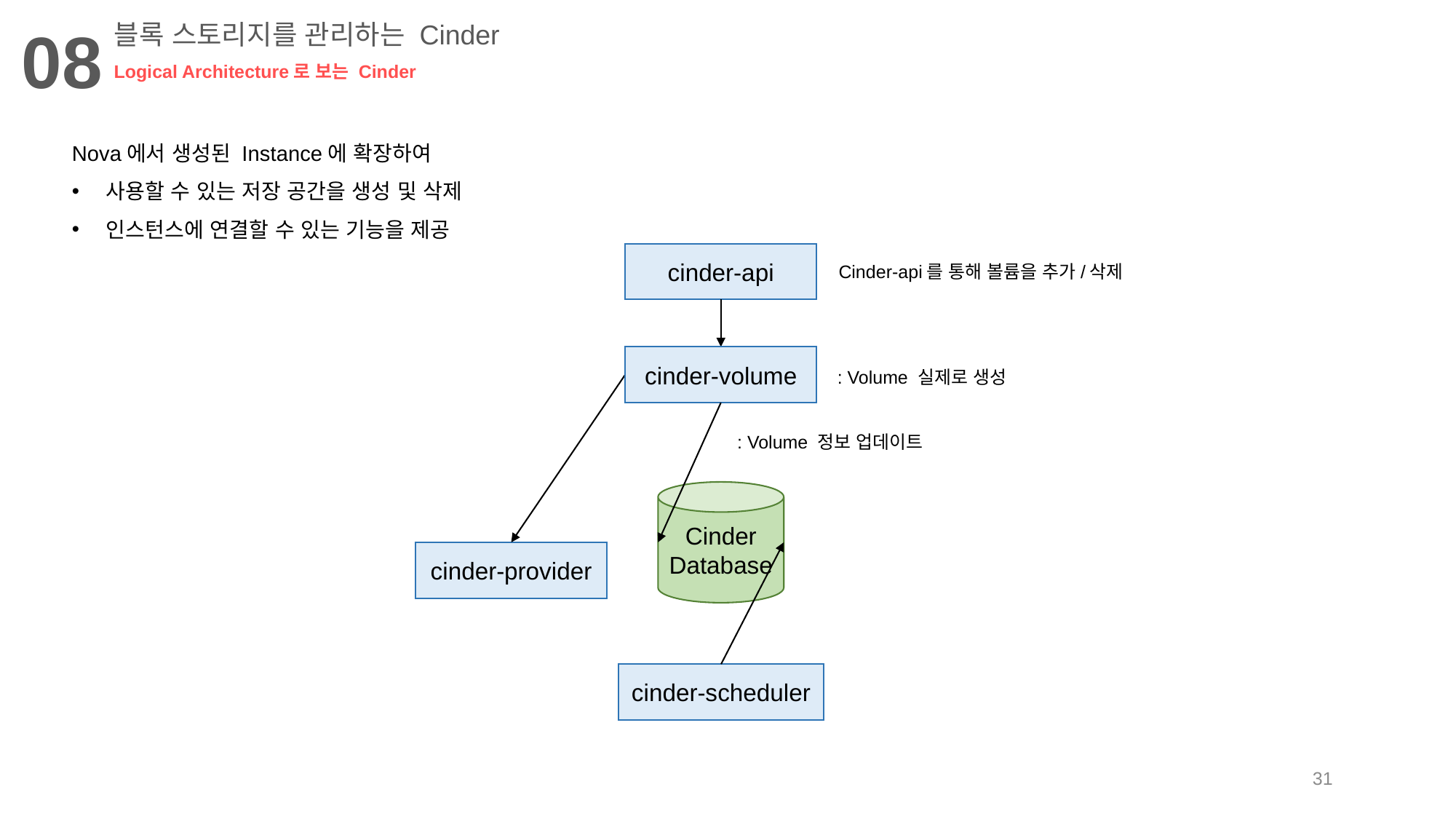

08
블록 스토리지를 관리하는 Cinder
Logical Architecture로 보는 Cinder
Nova에서 생성된 Instance에 확장하여
사용할 수 있는 저장 공간을 생성 및 삭제
인스턴스에 연결할 수 있는 기능을 제공
cinder-api
Cinder-api를 통해 볼륨을 추가/삭제
cinder-volume
: Volume 실제로 생성
: Volume 정보 업데이트
Cinder
Database
cinder-provider
cinder-scheduler
31